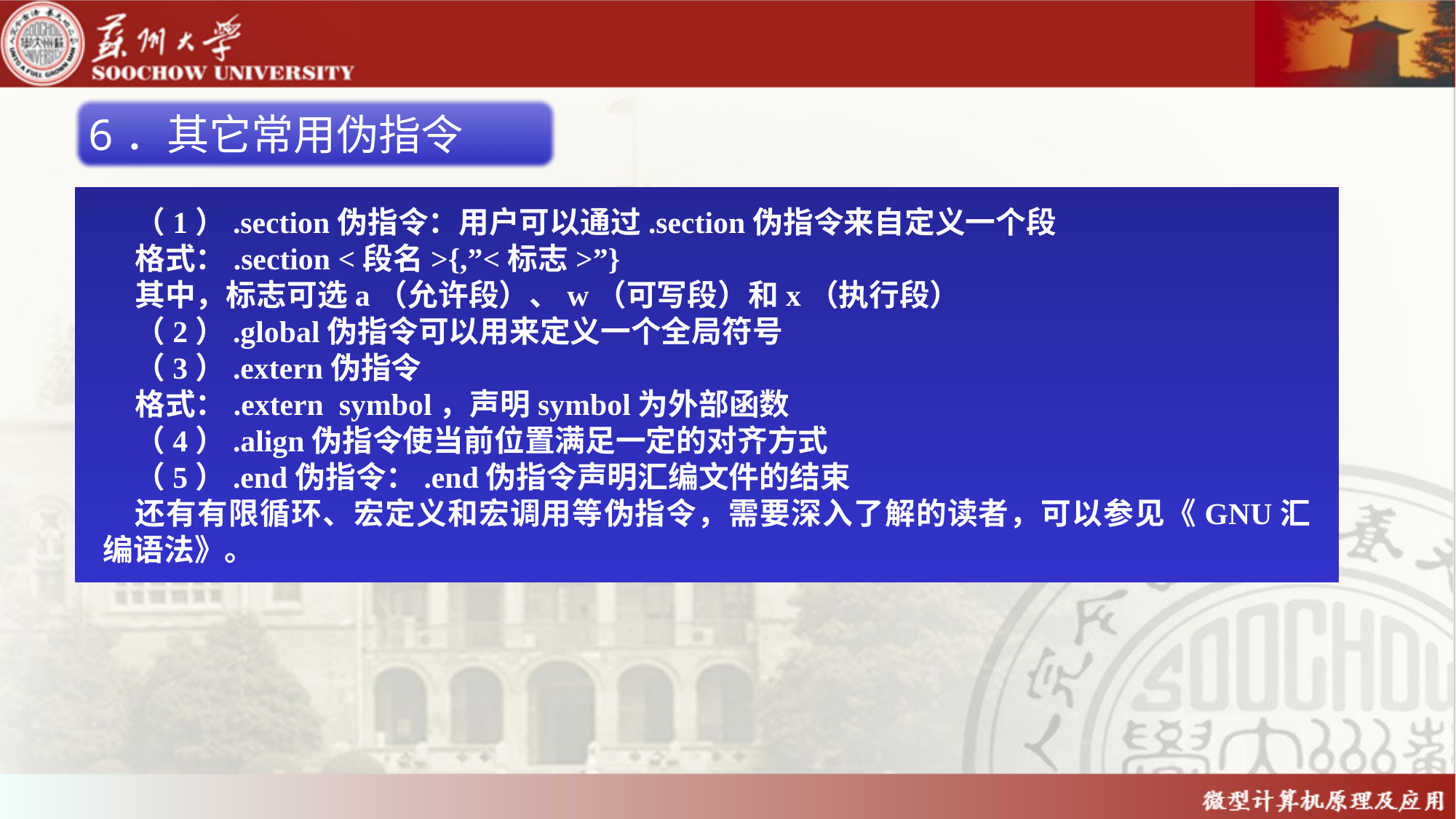

6．其它常用伪指令
（1）.section伪指令：用户可以通过.section伪指令来自定义一个段
格式：.section <段名>{,”<标志>”}
其中，标志可选a（允许段）、w（可写段）和x（执行段）
（2）.global伪指令可以用来定义一个全局符号
（3）.extern伪指令
格式：.extern  symbol，声明symbol为外部函数
（4）.align伪指令使当前位置满足一定的对齐方式
（5）.end伪指令：.end伪指令声明汇编文件的结束
还有有限循环、宏定义和宏调用等伪指令，需要深入了解的读者，可以参见《GNU汇编语法》。